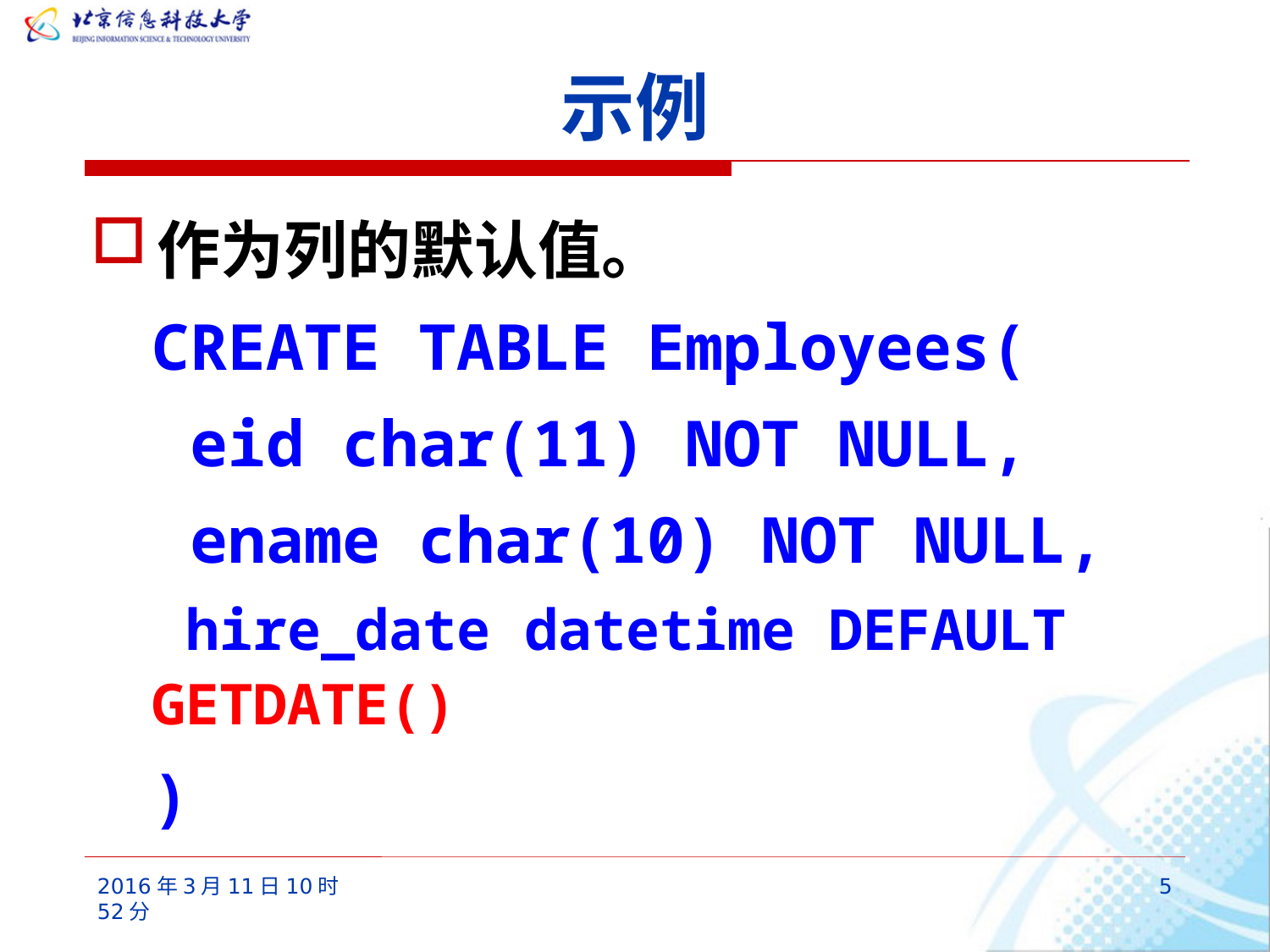

# 示例
作为列的默认值。
CREATE TABLE Employees(
 eid char(11) NOT NULL,
 ename char(10) NOT NULL,
 hire_date datetime DEFAULT GETDATE()
)
2016年3月11日10时52分
5